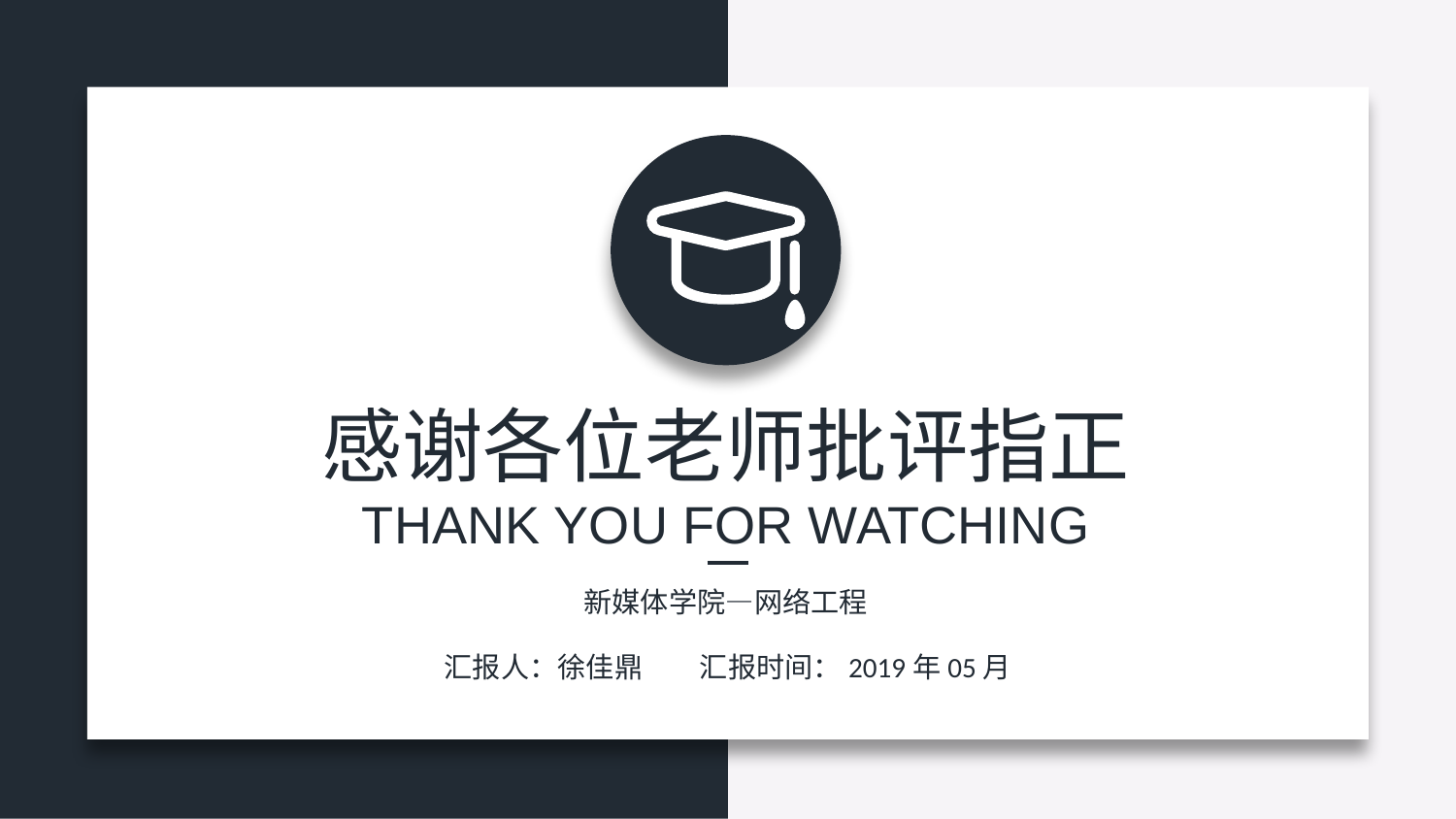

感谢各位老师批评指正
THANK YOU FOR WATCHING
新媒体学院—网络工程
汇报人：徐佳鼎　　汇报时间：2019年05月